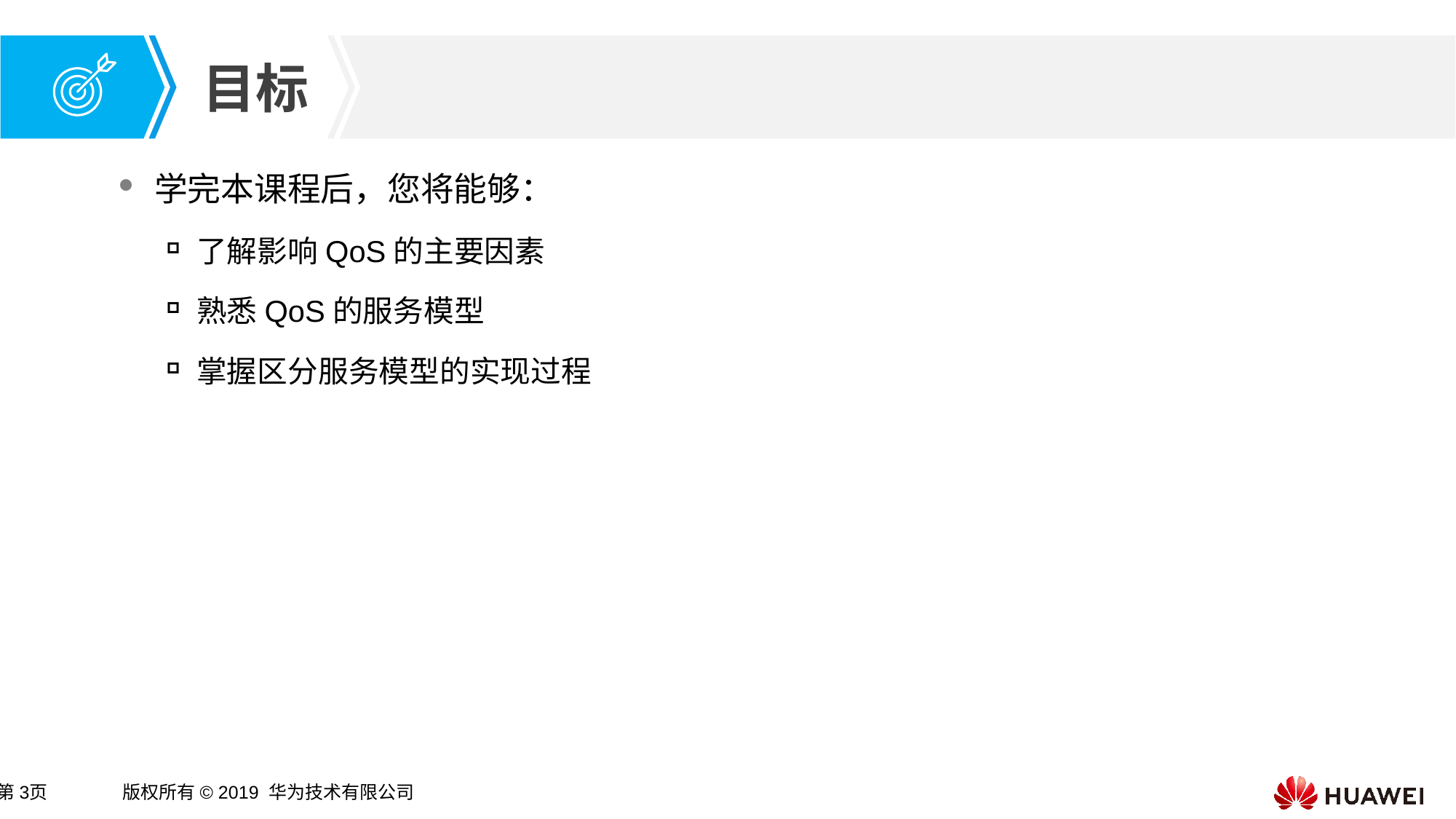

学完本课程后，您将能够：
了解影响QoS的主要因素
熟悉QoS的服务模型
掌握区分服务模型的实现过程